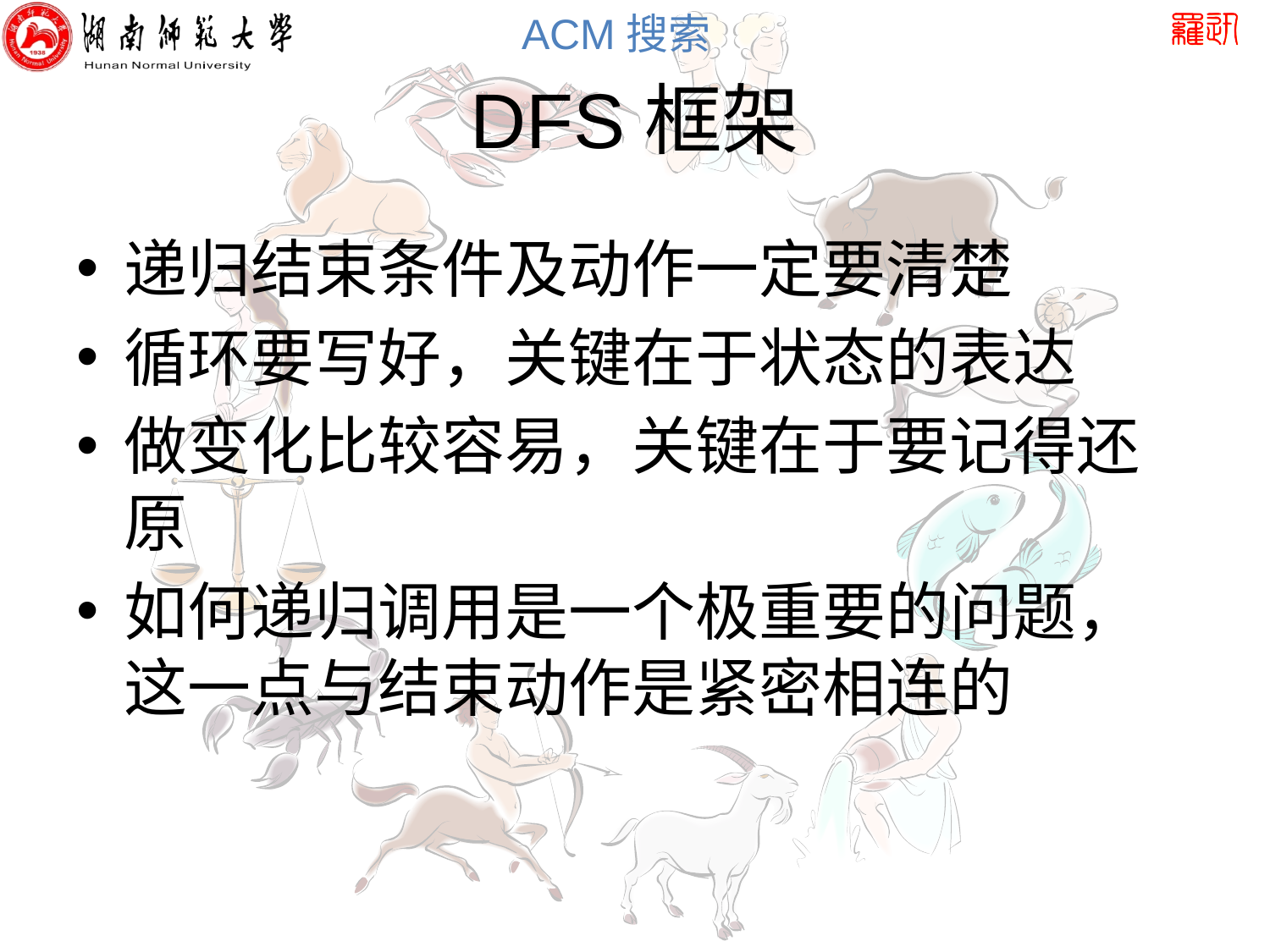

# DFS框架
递归结束条件及动作一定要清楚
循环要写好，关键在于状态的表达
做变化比较容易，关键在于要记得还原
如何递归调用是一个极重要的问题，这一点与结束动作是紧密相连的